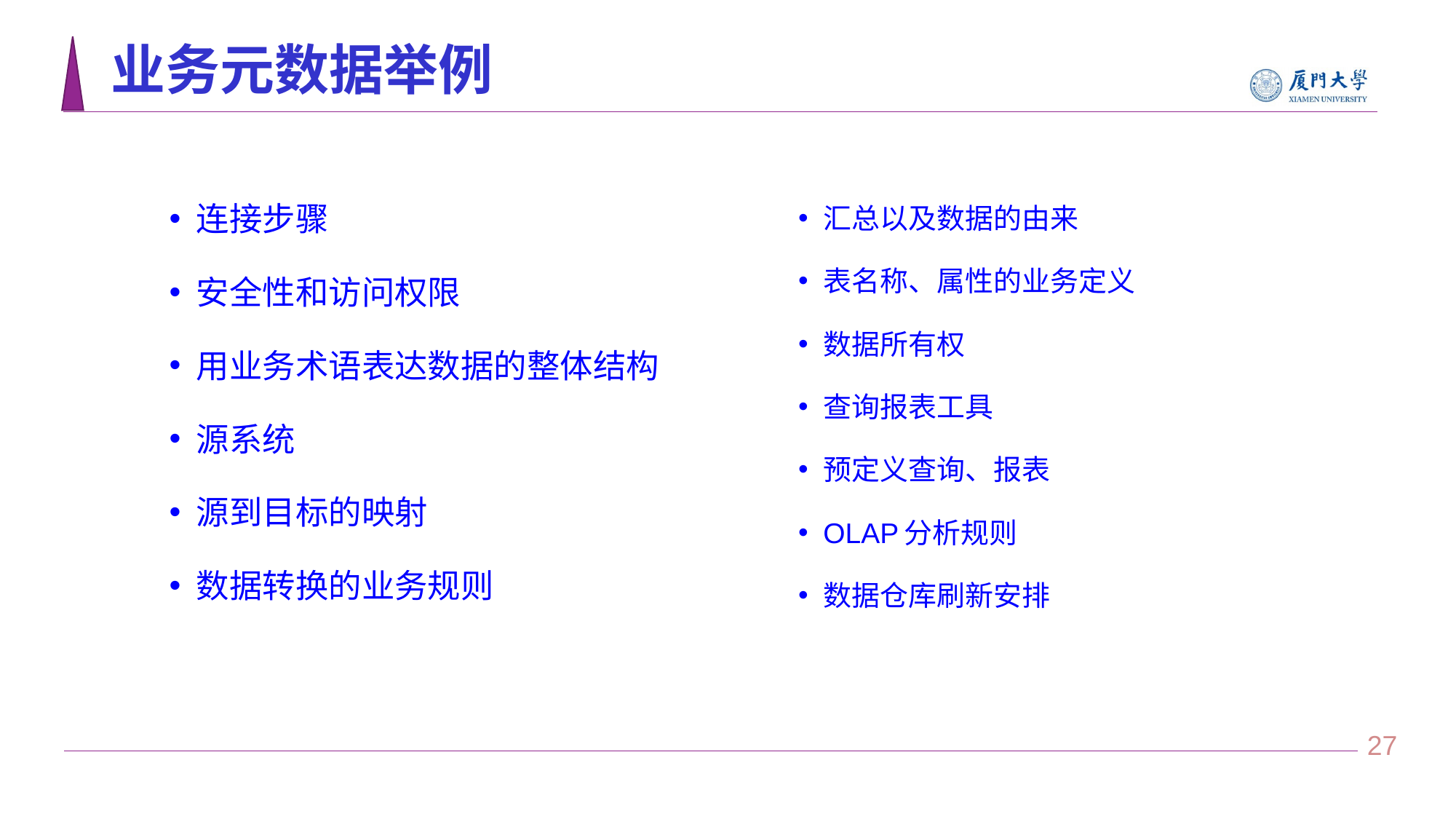

# 业务元数据举例
连接步骤
安全性和访问权限
用业务术语表达数据的整体结构
源系统
源到目标的映射
数据转换的业务规则
汇总以及数据的由来
表名称、属性的业务定义
数据所有权
查询报表工具
预定义查询、报表
OLAP分析规则
数据仓库刷新安排
27